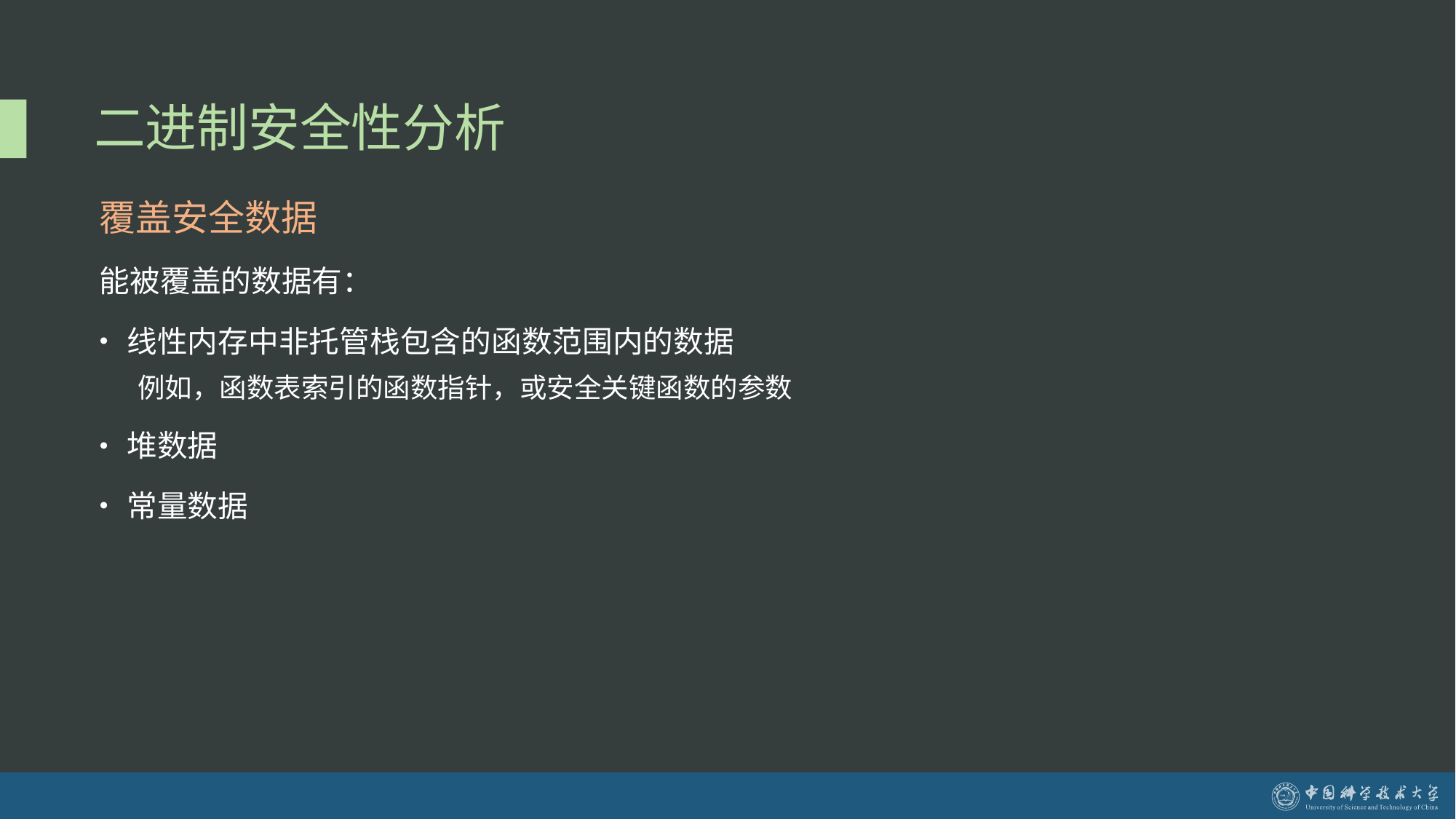

# 二进制安全性分析
覆盖安全数据
能被覆盖的数据有：
线性内存中非托管栈包含的函数范围内的数据
例如，函数表索引的函数指针，或安全关键函数的参数
堆数据
常量数据